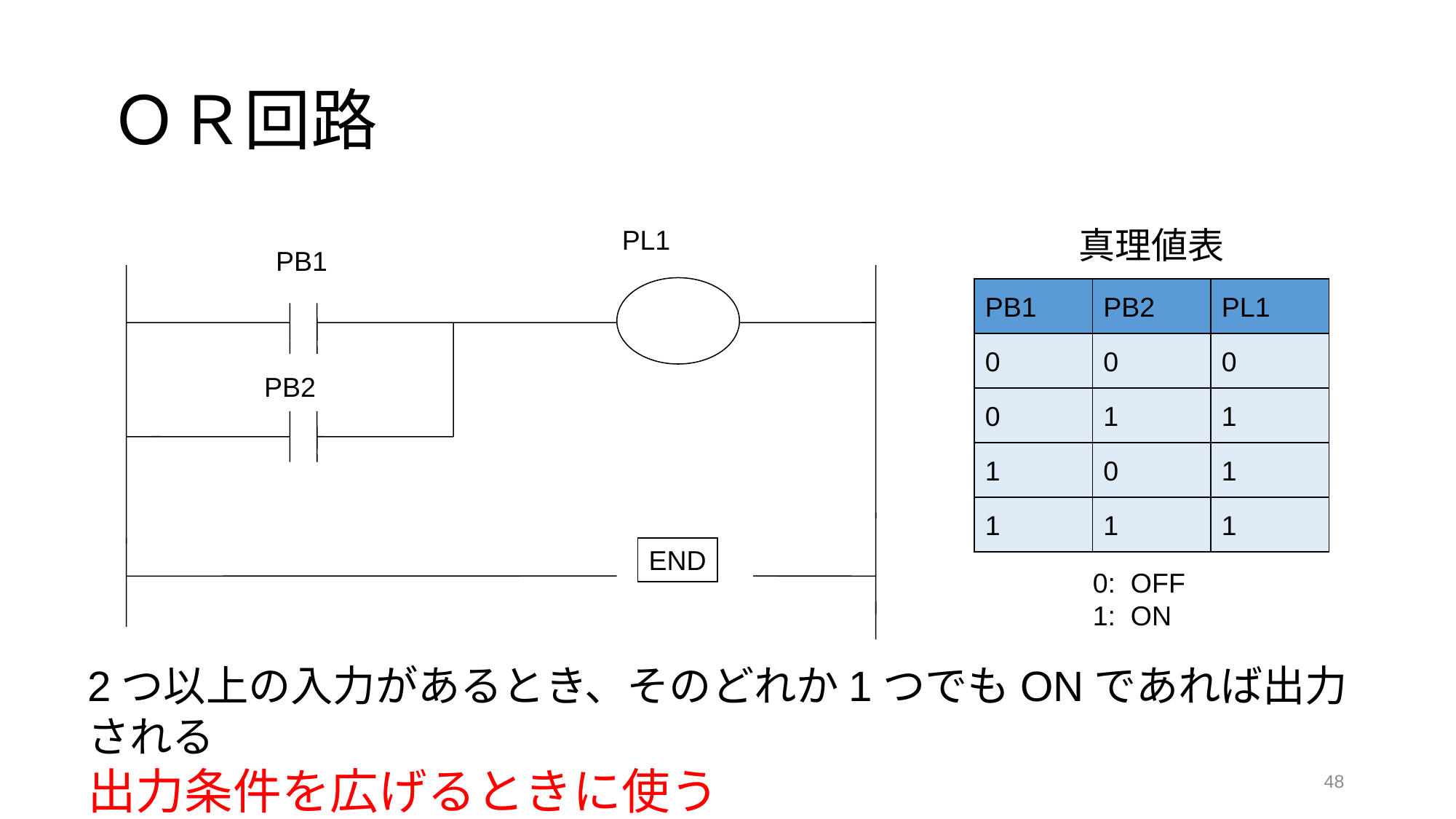

# ＯＲ回路
PL1
PB1

PB2

END

真理値表
PB1
PB2
PL1
0
0
0
0
1
1
1
0
1
1
1
1
0:  OFF
1:  ON
2つ以上の入力があるとき、そのどれか1つでもONであれば出力される
出力条件を広げるときに使う

48